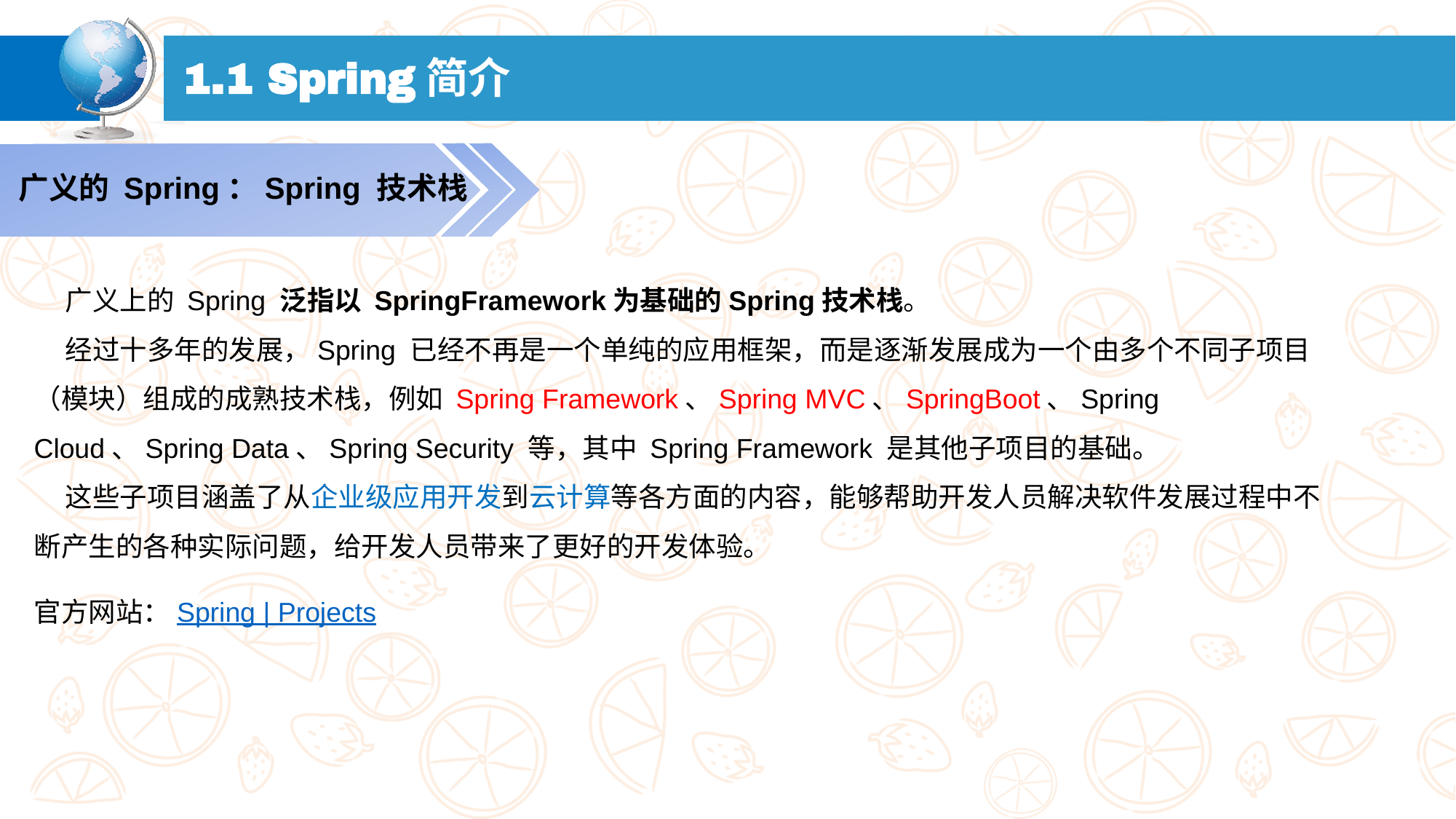

# 1.1 Spring简介

广义的 Spring：Spring 技术栈

    广义上的 Spring 泛指以 SpringFramework为基础的Spring技术栈。
    经过十多年的发展，Spring 已经不再是一个单纯的应用框架，而是逐渐发展成为一个由多个不同子项目（模块）组成的成熟技术栈，例如 Spring Framework、Spring MVC、SpringBoot、Spring Cloud、Spring Data、Spring Security 等，其中 Spring Framework 是其他子项目的基础。
    这些子项目涵盖了从企业级应用开发到云计算等各方面的内容，能够帮助开发人员解决软件发展过程中不断产生的各种实际问题，给开发人员带来了更好的开发体验。

官方网站：Spring | Projects